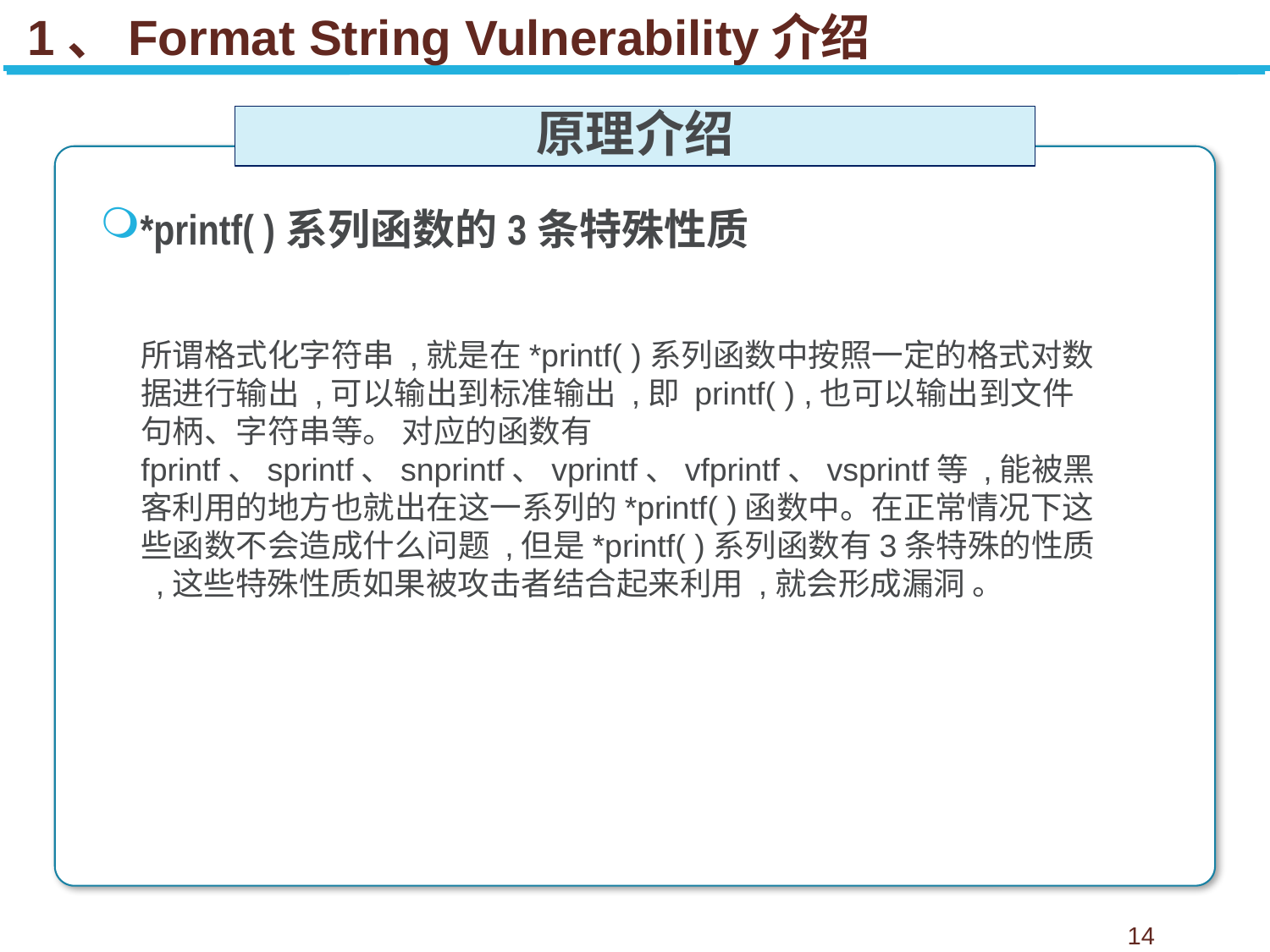

# 1、Format String Vulnerability介绍
原理介绍
*printf( )系列函数的3条特殊性质
所谓格式化字符串 ,就是在*printf( )系列函数中按照一定的格式对数据进行输出 ,可以输出到标准输出 ,即 printf( ) ,也可以输出到文件句柄、字符串等。 对应的函数有fprintf、sprintf、snprintf、vprintf、vfprintf、vsprintf等 ,能被黑客利用的地方也就出在这一系列的*printf( )函数中。在正常情况下这些函数不会造成什么问题 ,但是*printf( )系列函数有3条特殊的性质 ,这些特殊性质如果被攻击者结合起来利用 ,就会形成漏洞 。
14